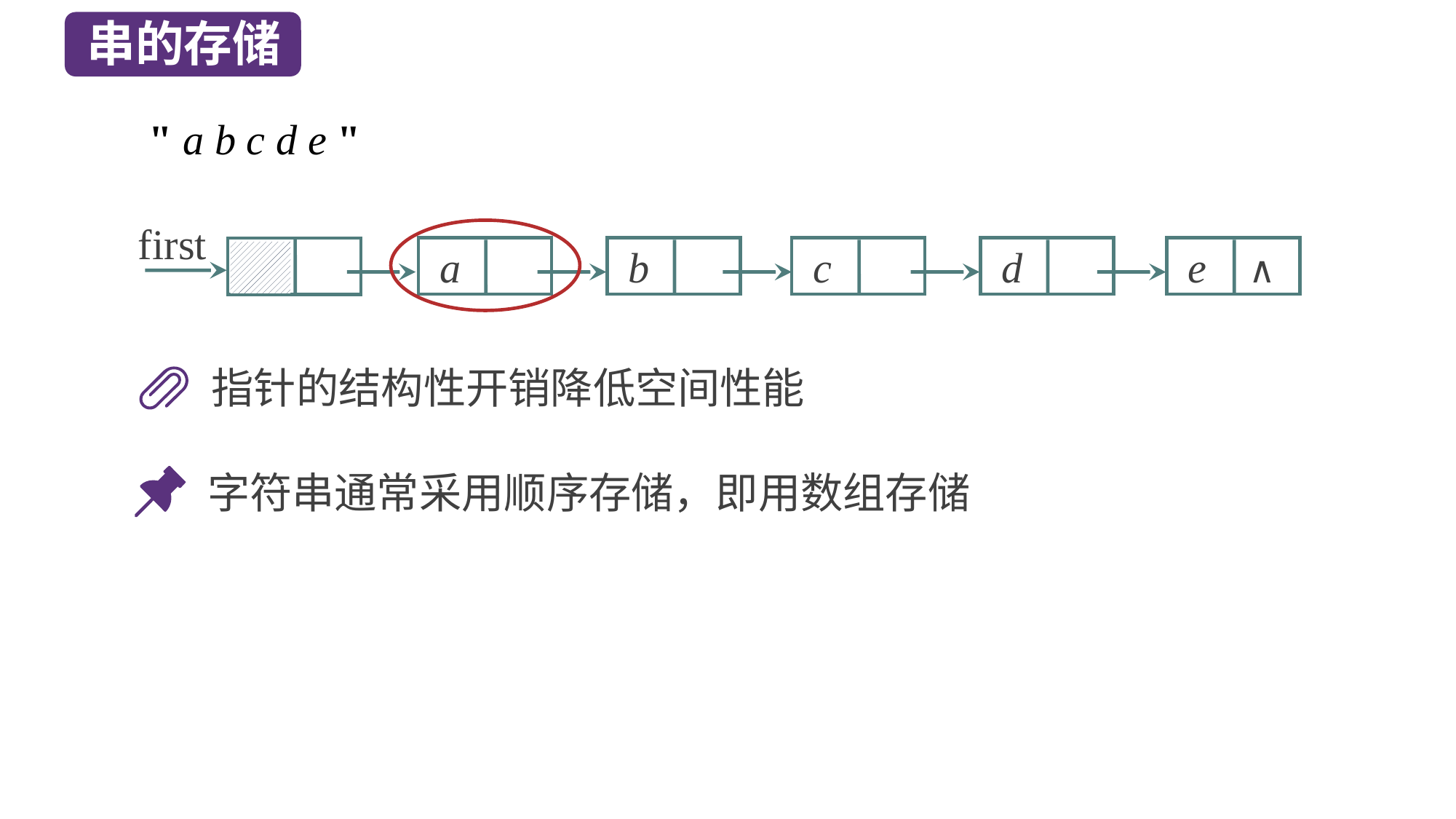

串的存储

" a b c d e "
first

 a

 b

 c

 d

 e

∧

指针的结构性开销降低空间性能

字符串通常采用顺序存储，即用数组存储